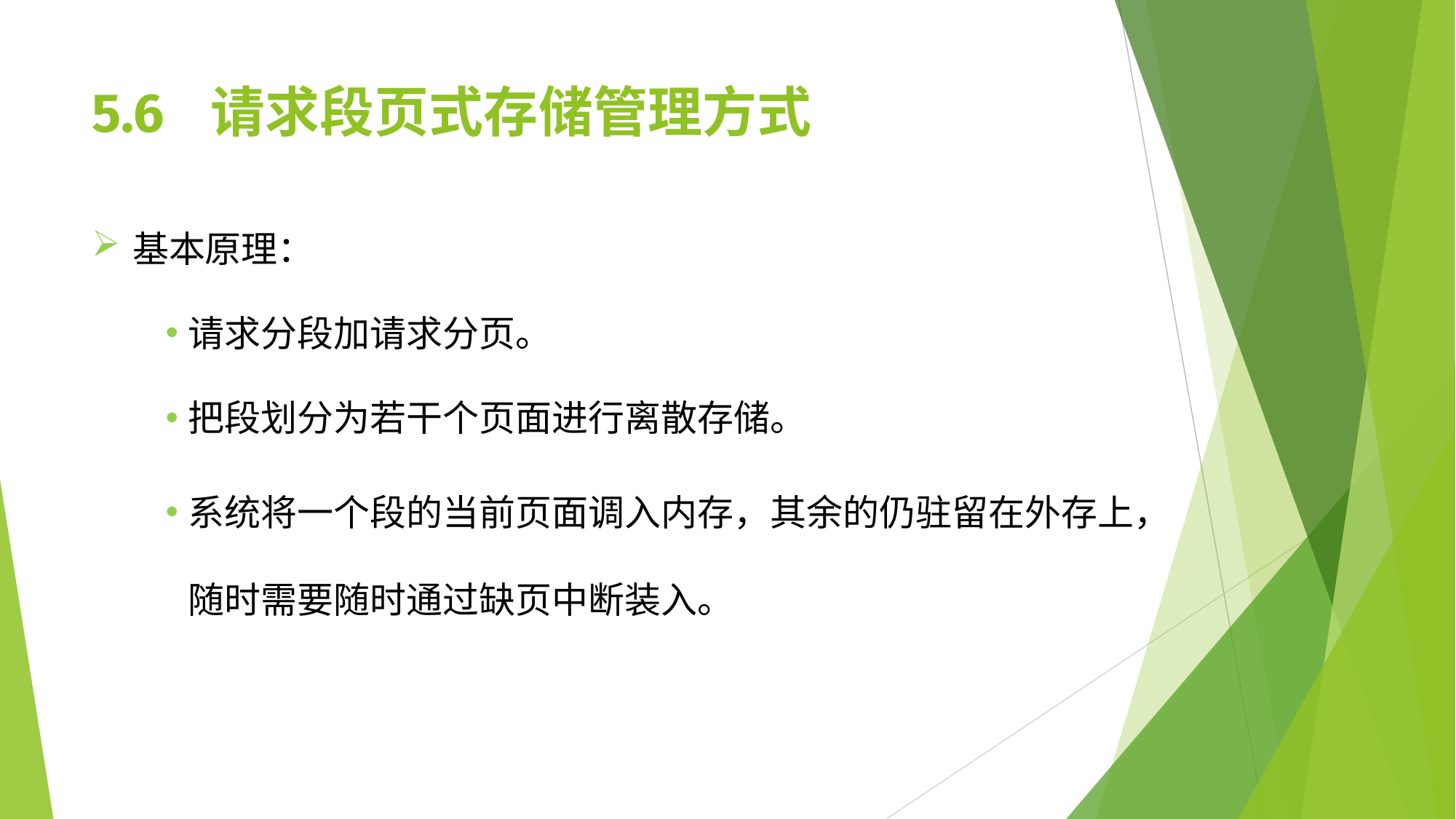

# 5.6	请求段页式存储管理方式
基本原理：

请求分段加请求分页。

把段划分为若干个页面进行离散存储。
系统将一个段的当前页面调入内存，其余的仍驻留在外存上， 随时需要随时通过缺页中断装入。